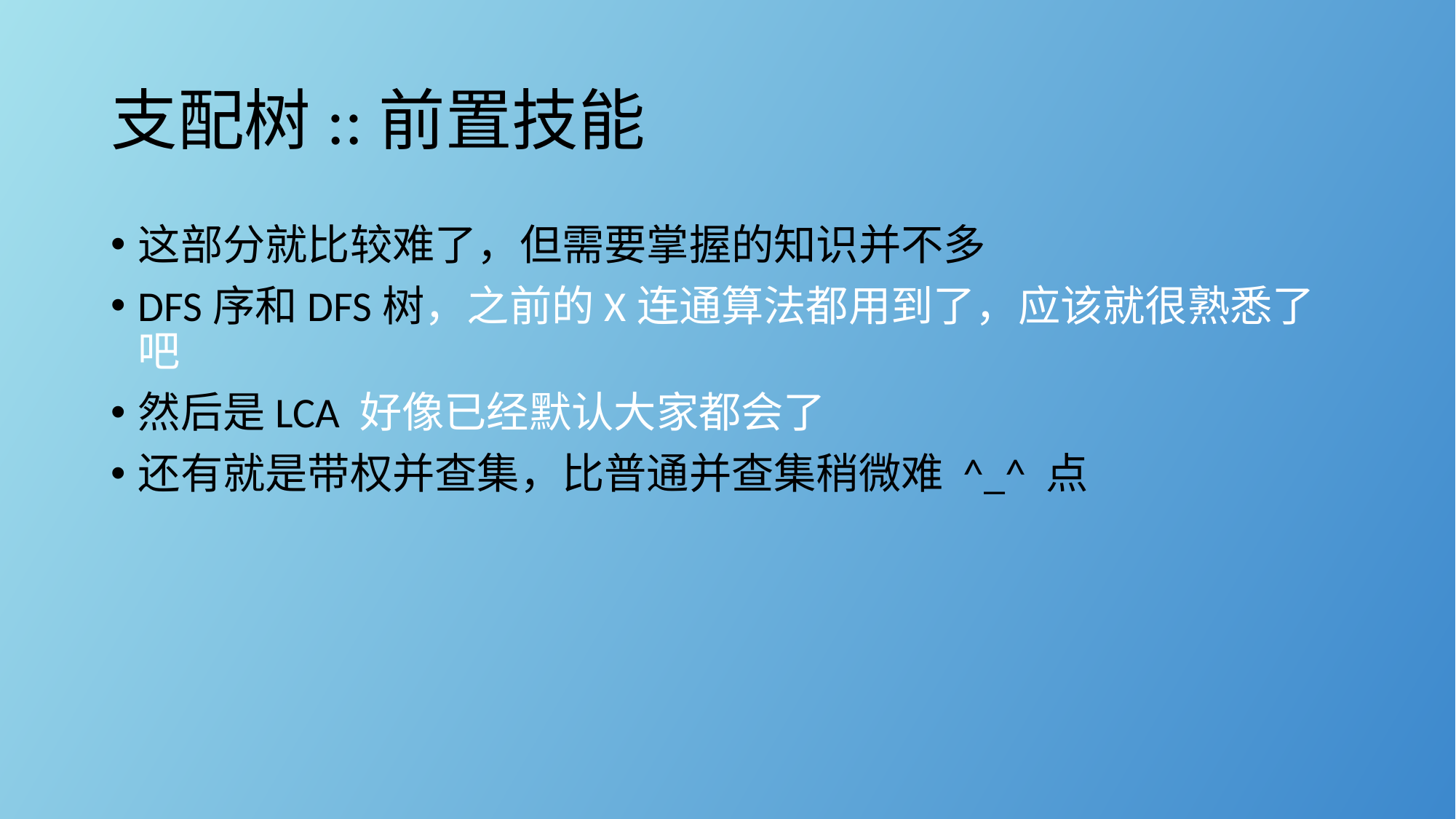

# 支配树::前置技能
这部分就比较难了，但需要掌握的知识并不多
DFS序和DFS树，之前的X连通算法都用到了，应该就很熟悉了吧
然后是LCA 好像已经默认大家都会了
还有就是带权并查集，比普通并查集稍微难 ^_^ 点